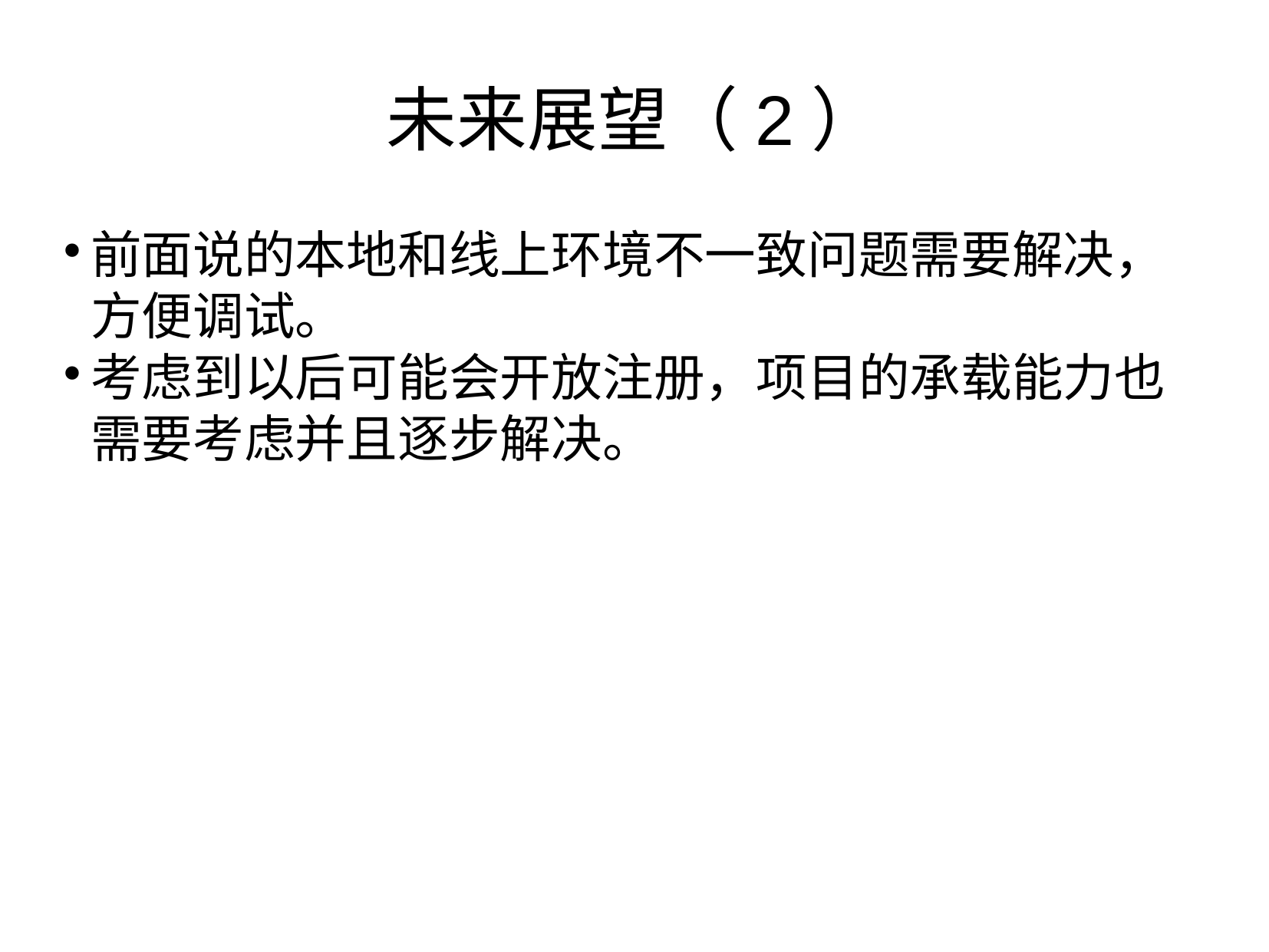

未来展望（2）
前面说的本地和线上环境不一致问题需要解决，方便调试。
考虑到以后可能会开放注册，项目的承载能力也需要考虑并且逐步解决。